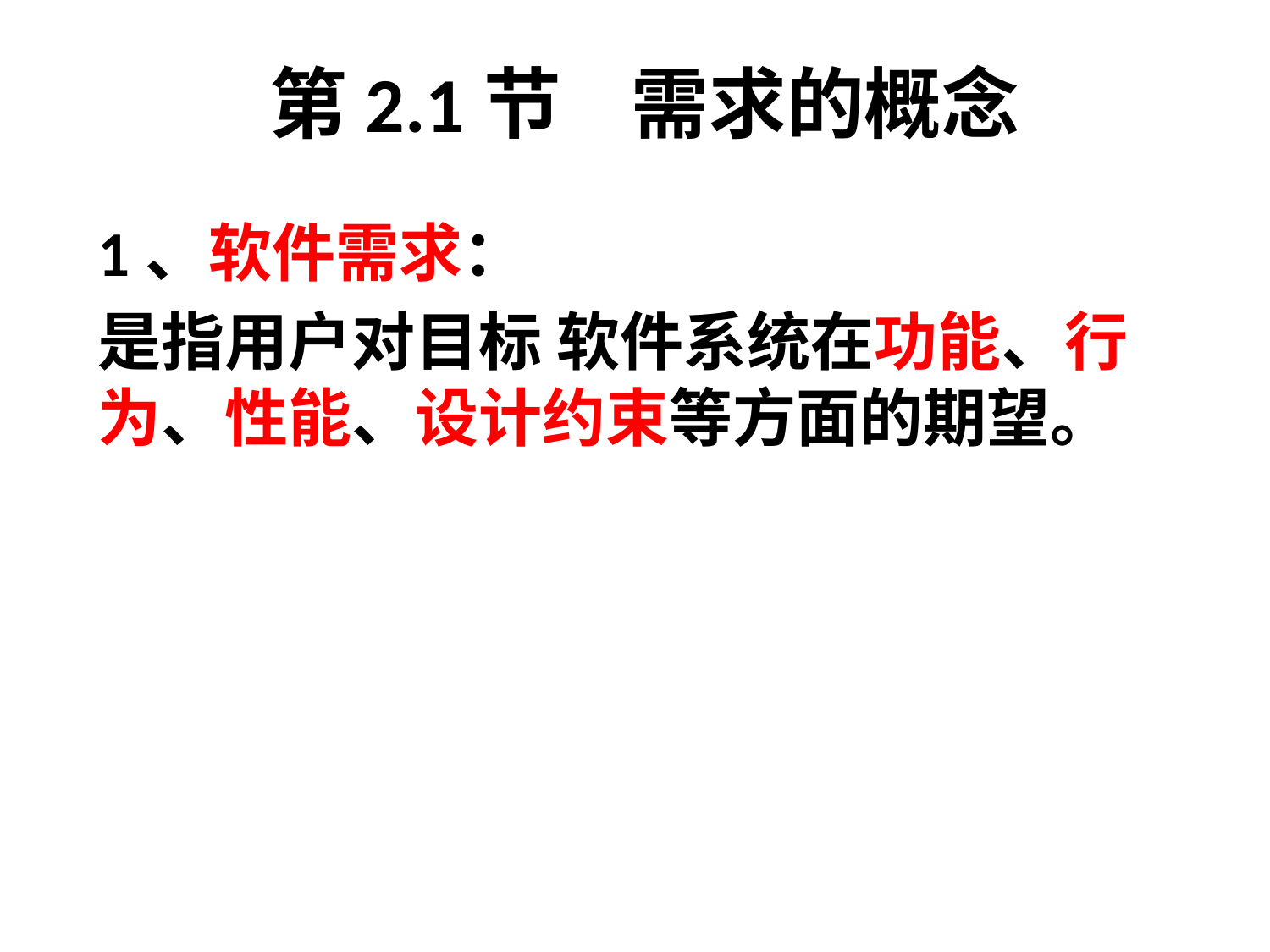

# 第2.1节    需求的概念
1、软件需求：
是指用户对目标 软件系统在功能、行为、性能、设计约束等方面的期望。